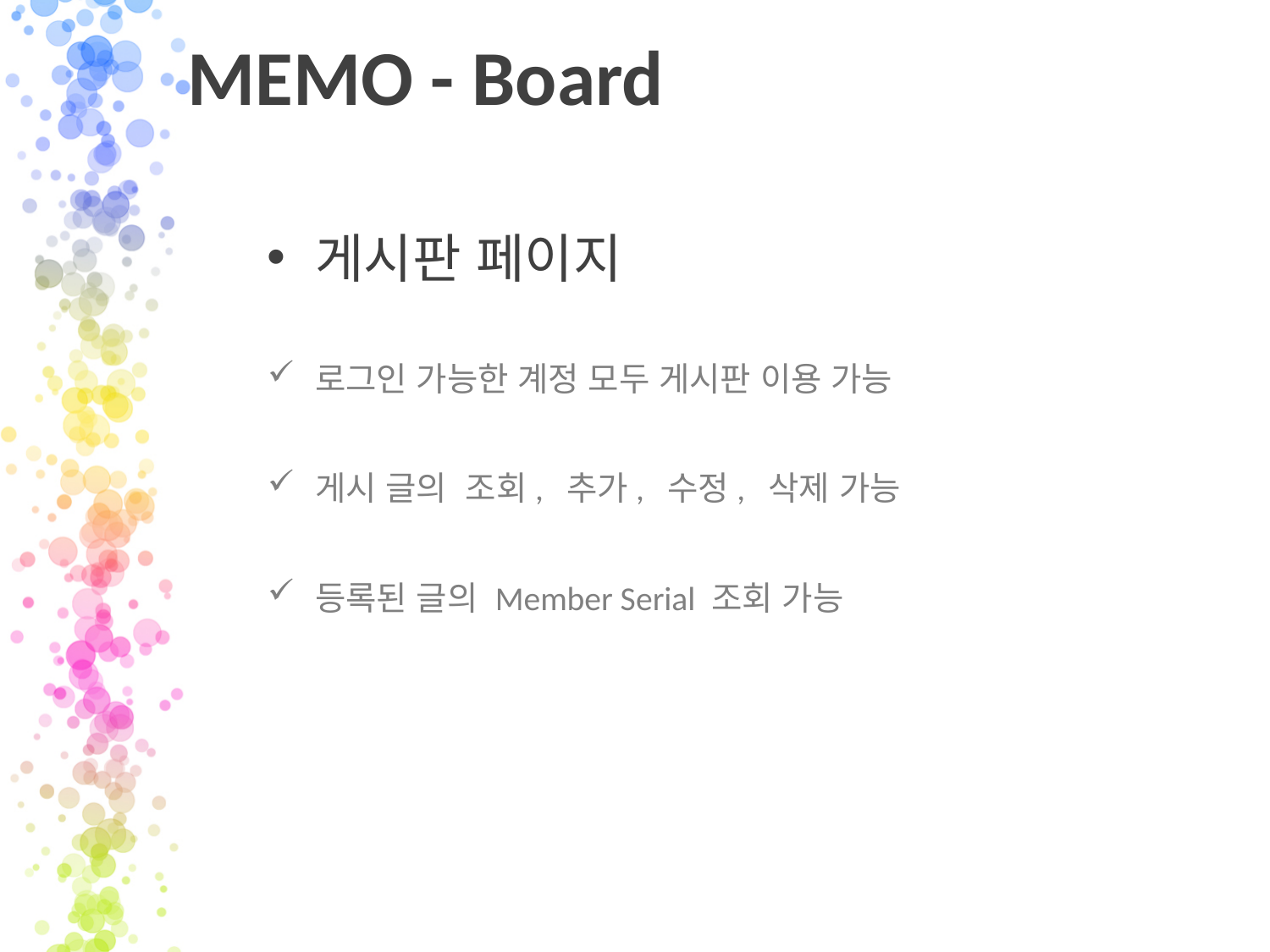

# MEMO - Board
게시판 페이지

로그인 가능한 계정 모두 게시판 이용 가능

게시 글의  조회,  추가,  수정,  삭제 가능

등록된 글의 Member Serial 조회 가능